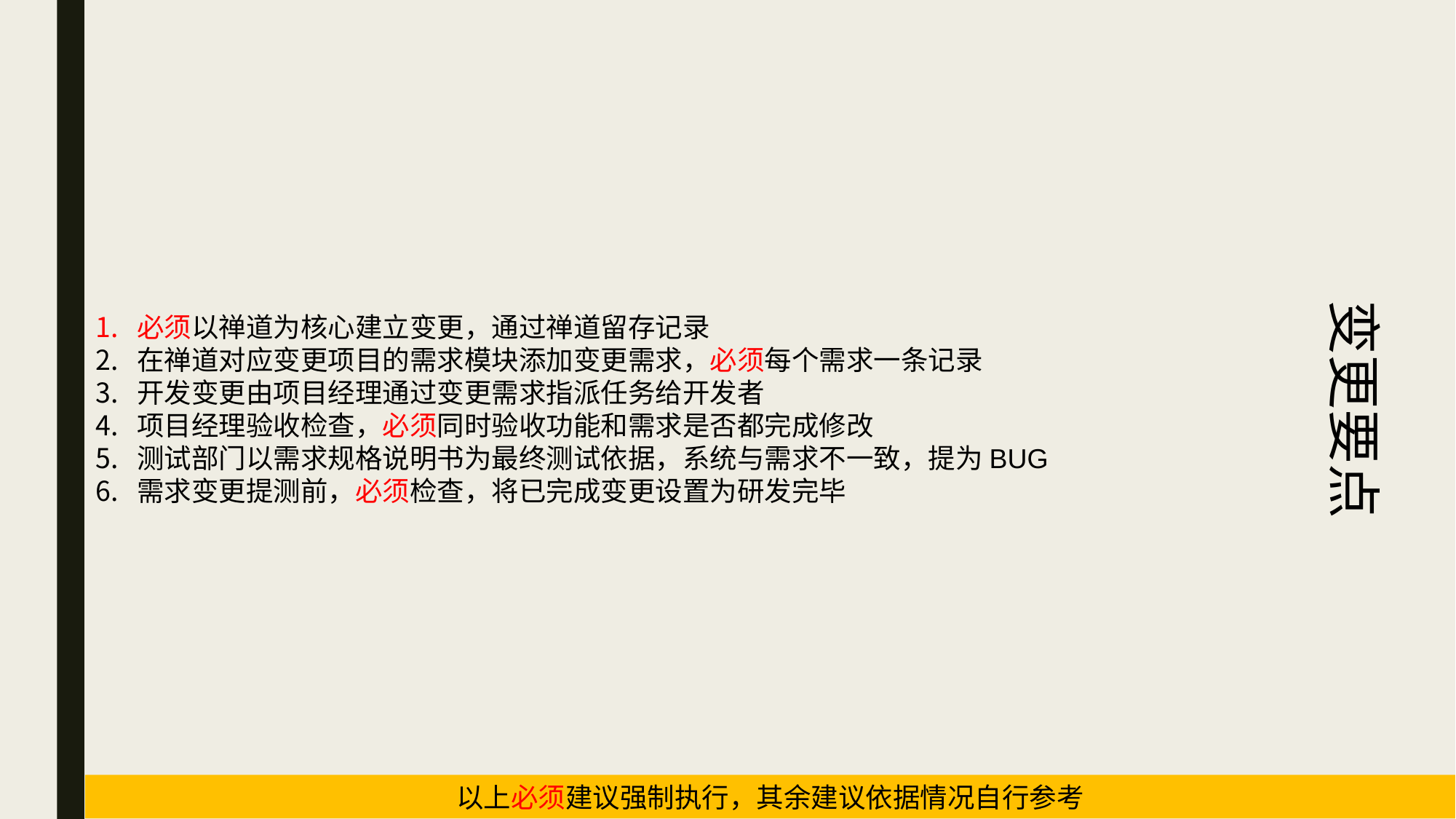

变更要点
必须以禅道为核心建立变更，通过禅道留存记录
在禅道对应变更项目的需求模块添加变更需求，必须每个需求一条记录
开发变更由项目经理通过变更需求指派任务给开发者
项目经理验收检查，必须同时验收功能和需求是否都完成修改
测试部门以需求规格说明书为最终测试依据，系统与需求不一致，提为BUG
需求变更提测前，必须检查，将已完成变更设置为研发完毕
以上必须建议强制执行，其余建议依据情况自行参考